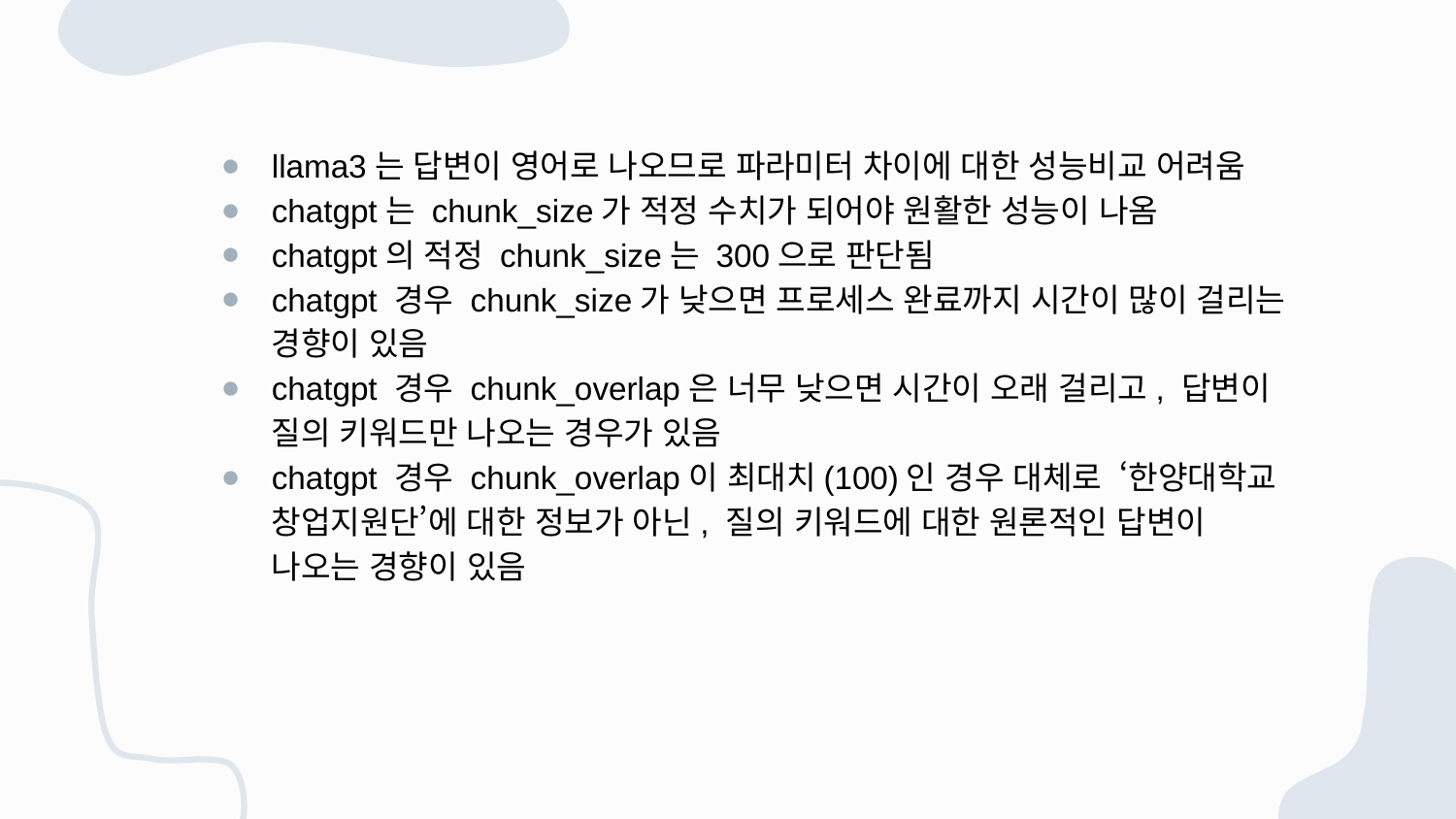

llama3는 답변이 영어로 나오므로 파라미터 차이에 대한 성능비교 어려움
chatgpt는 chunk_size가 적정 수치가 되어야 원활한 성능이 나옴
chatgpt의 적정 chunk_size는 300으로 판단됨
chatgpt 경우 chunk_size가 낮으면 프로세스 완료까지 시간이 많이 걸리는 경향이 있음
chatgpt 경우 chunk_overlap은 너무 낮으면 시간이 오래 걸리고, 답변이 질의 키워드만 나오는 경우가 있음
chatgpt 경우 chunk_overlap이 최대치(100)인 경우 대체로  ‘한양대학교 창업지원단’에 대한 정보가 아닌, 질의 키워드에 대한 원론적인 답변이 나오는 경향이 있음